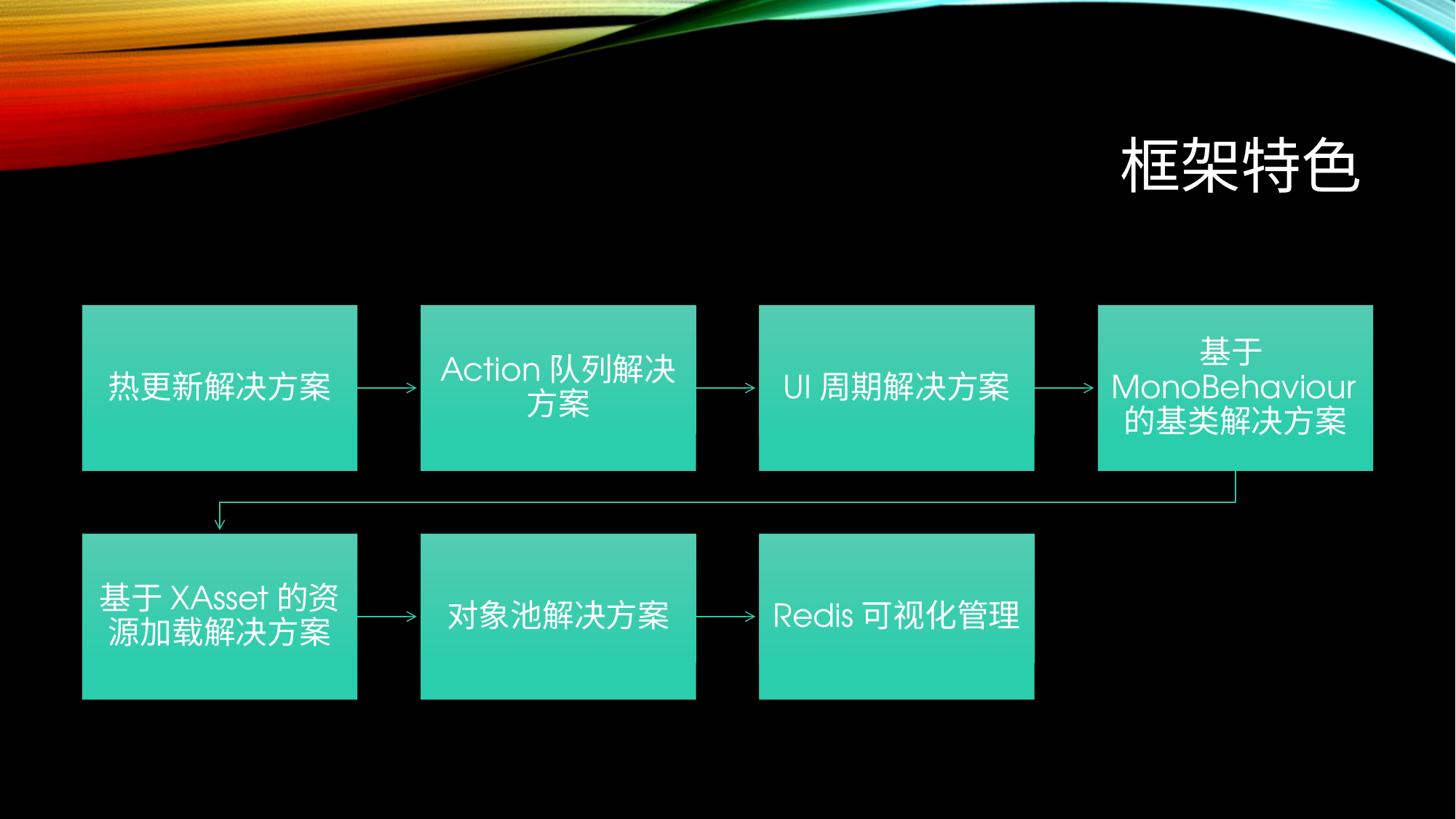

# 框架特色

热更新解决方案

Action队列解决方案

UI周期解决方案

基于MonoBehaviour的基类解决方案

基于XAsset的资源加载解决方案

对象池解决方案
Redis可视化管理